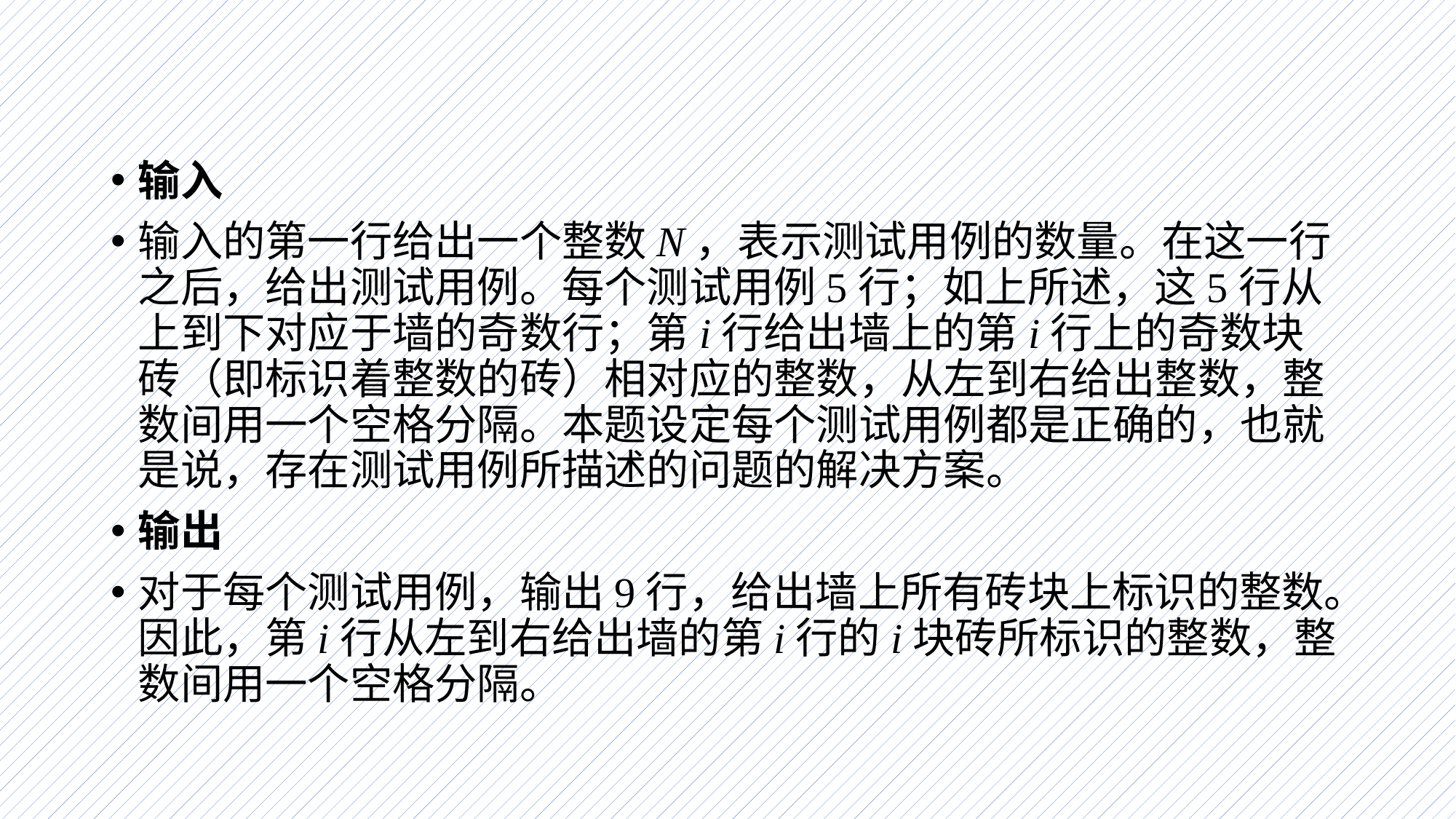

#
输入
输入的第一行给出一个整数N，表示测试用例的数量。在这一行之后，给出测试用例。每个测试用例5行；如上所述，这5行从上到下对应于墙的奇数行；第i行给出墙上的第i行上的奇数块砖（即标识着整数的砖）相对应的整数，从左到右给出整数，整数间用一个空格分隔。本题设定每个测试用例都是正确的，也就是说，存在测试用例所描述的问题的解决方案。
输出
对于每个测试用例，输出9行，给出墙上所有砖块上标识的整数。因此，第i行从左到右给出墙的第i行的i块砖所标识的整数，整数间用一个空格分隔。